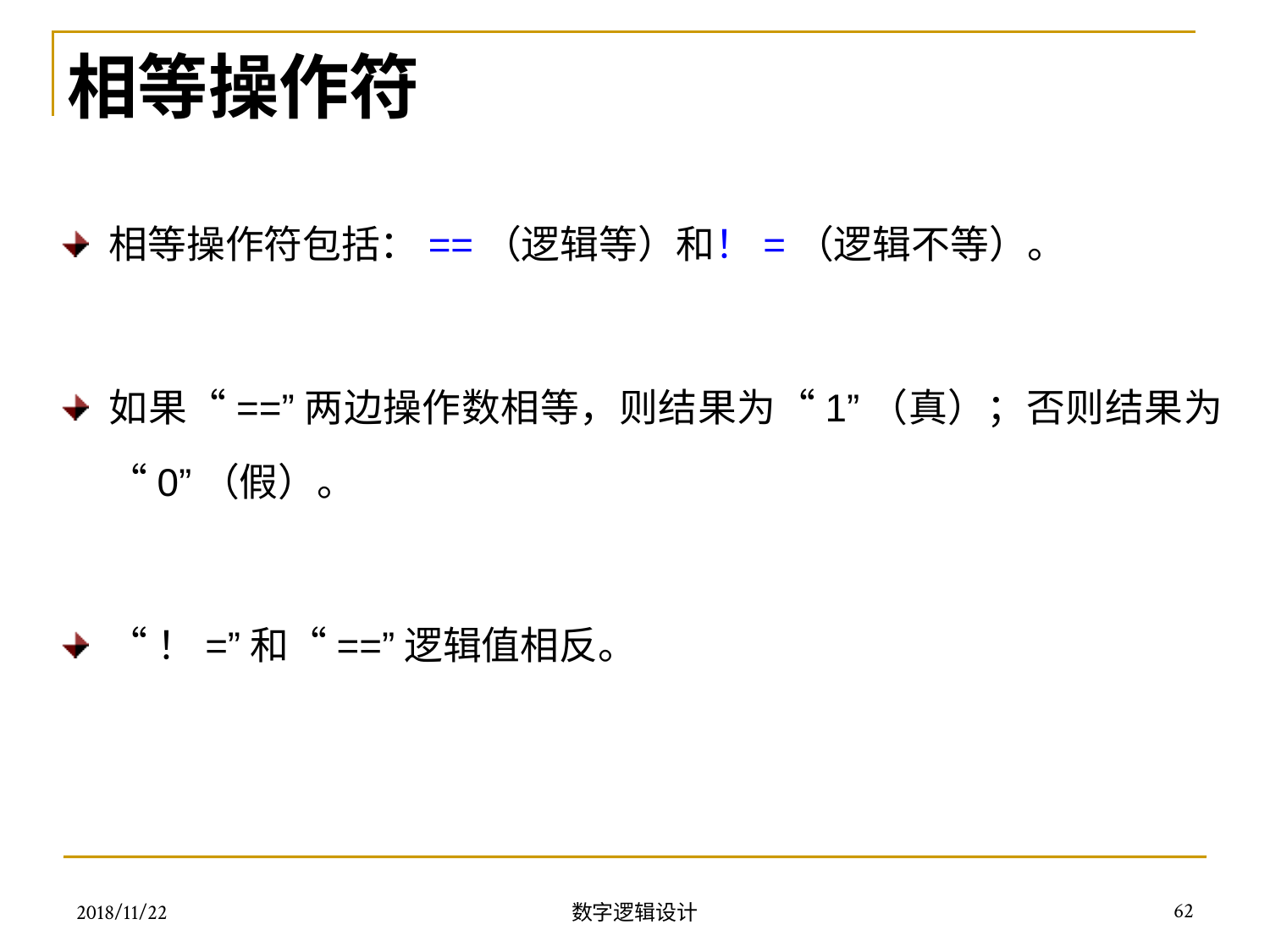

相等操作符
相等操作符包括：==（逻辑等）和！=（逻辑不等）。

如果“==”两边操作数相等，则结果为“1”（真）；否则结果为“0”（假）。

“！=”和“==”逻辑值相反。
2018/11/22
62
数字逻辑设计